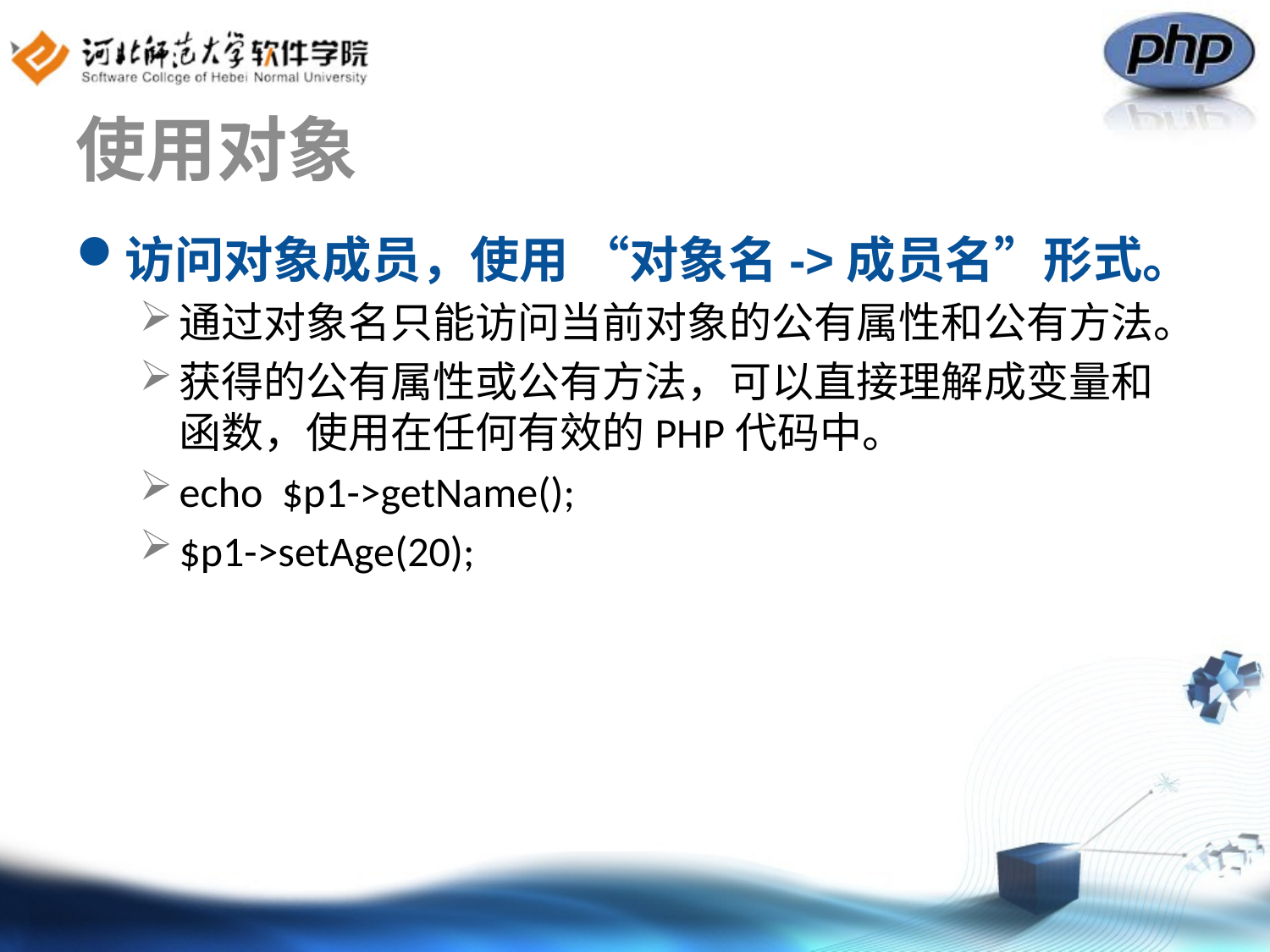

# 使用对象
访问对象成员，使用 “对象名->成员名”形式。
通过对象名只能访问当前对象的公有属性和公有方法。
获得的公有属性或公有方法，可以直接理解成变量和函数，使用在任何有效的PHP代码中。
echo  $p1->getName();
$p1->setAge(20);